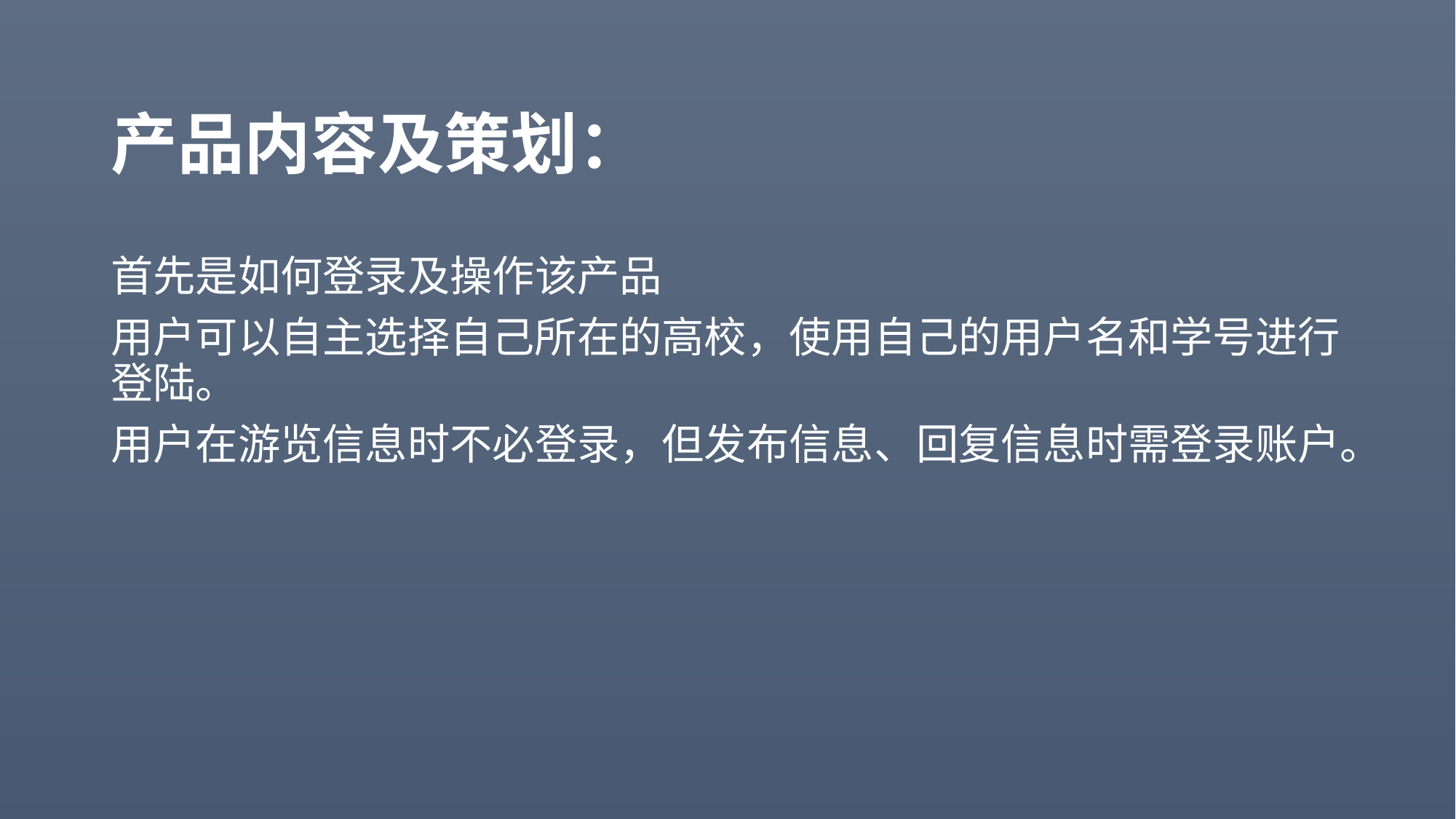

# 产品内容及策划：
首先是如何登录及操作该产品
用户可以自主选择自己所在的高校，使用自己的用户名和学号进行登陆。
用户在游览信息时不必登录，但发布信息、回复信息时需登录账户。